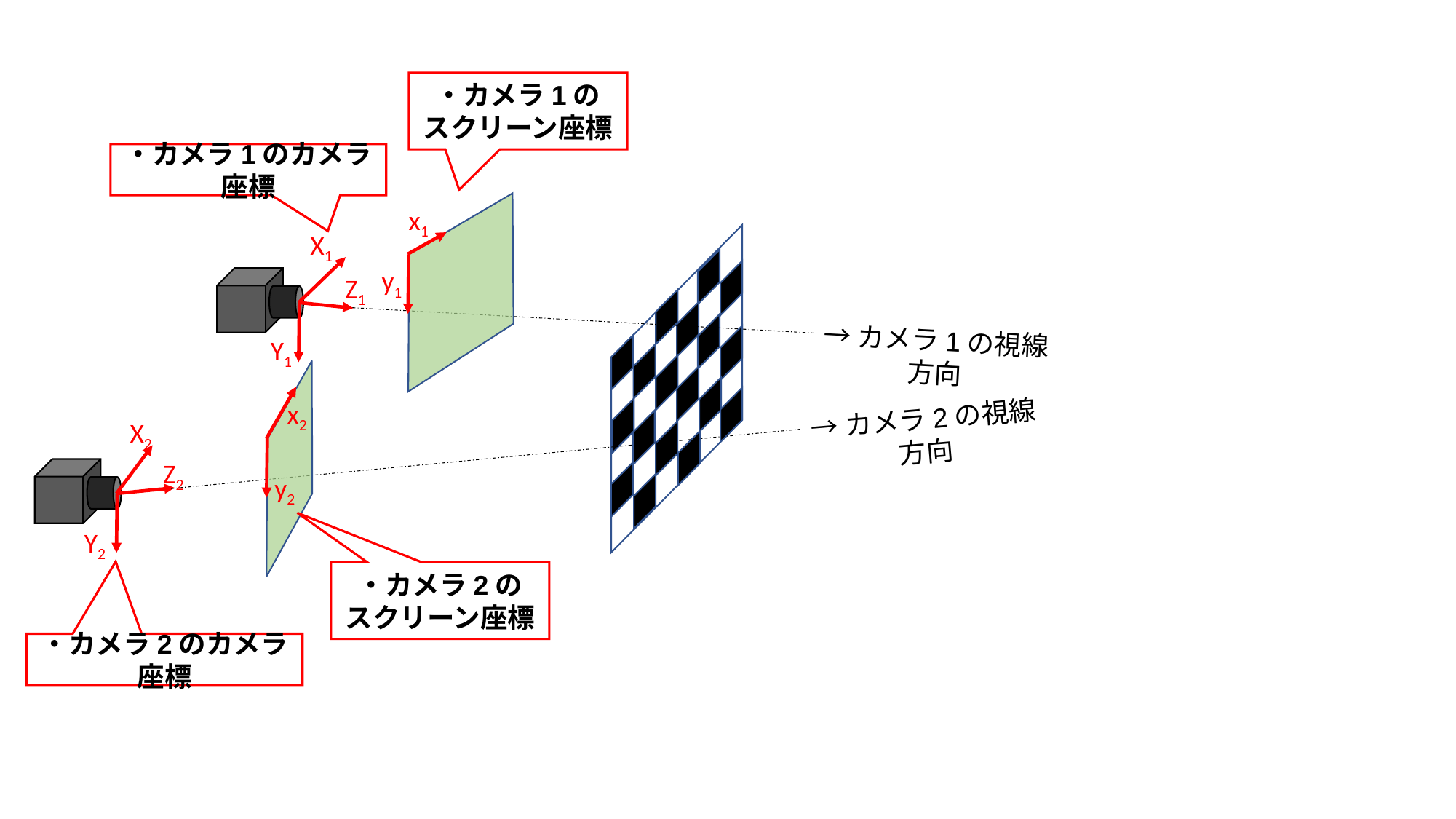

・カメラ1の
スクリーン座標
・カメラ1のカメラ座標

x1
X1

y1
Z1

→カメラ1の視線方向
Y1

x2
→カメラ2の視線方向
X2
Z2

y2
Y2
・カメラ2の
スクリーン座標
・カメラ2のカメラ座標